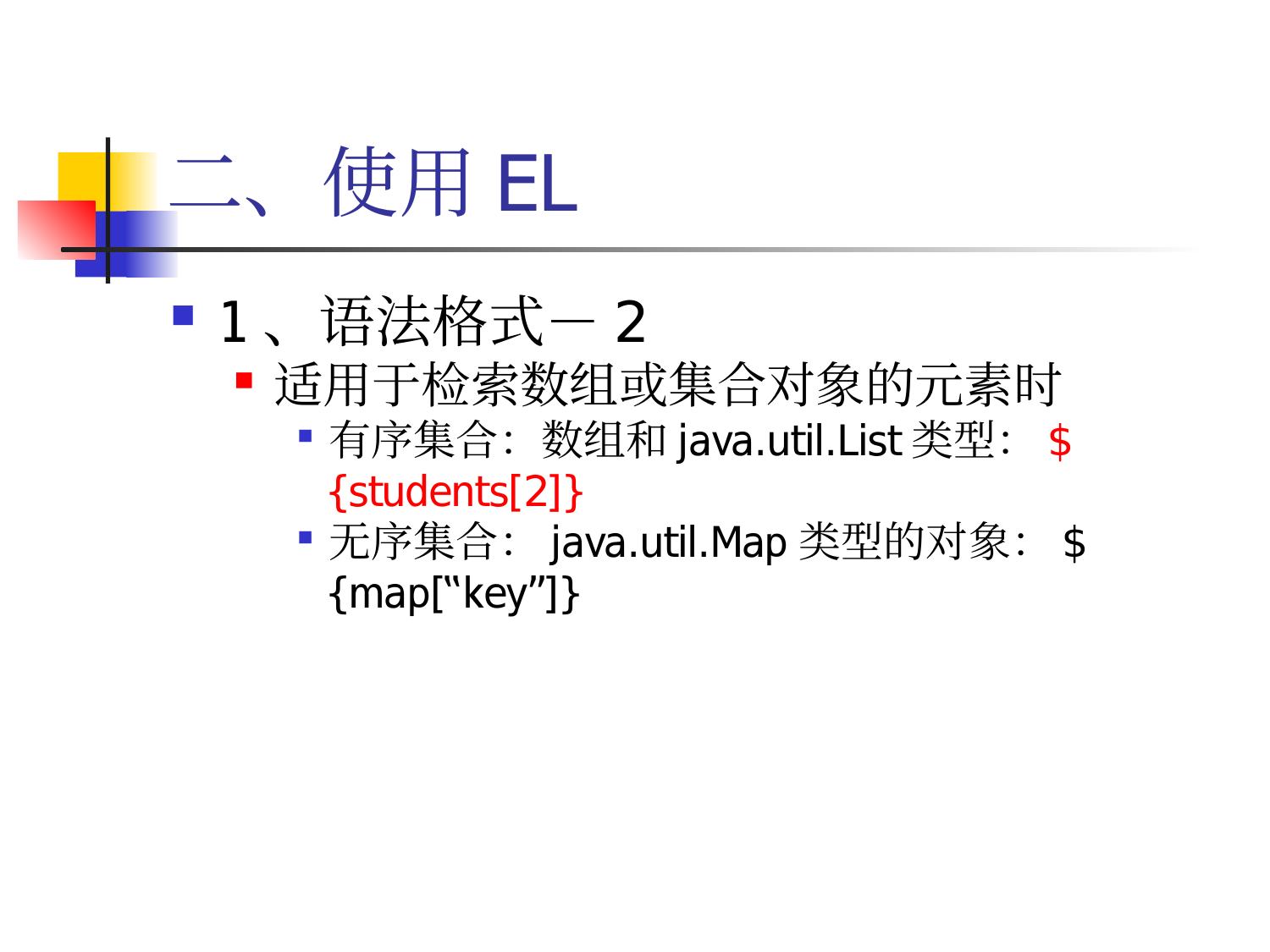

# 二、使用EL
1、语法格式－2
适用于检索数组或集合对象的元素时
有序集合：数组和java.util.List类型：${students[2]}
无序集合：java.util.Map类型的对象：${map[“key”]}